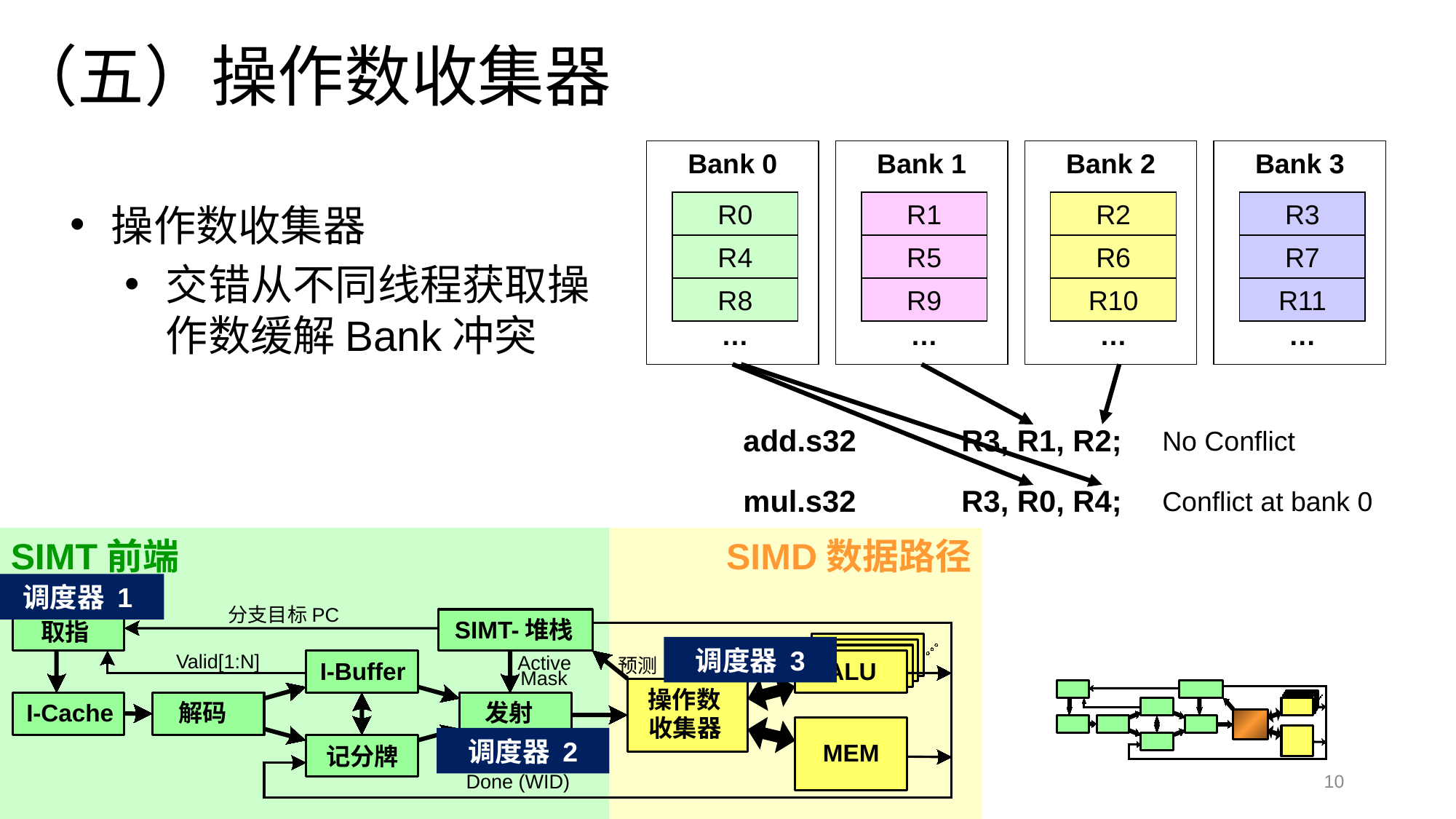

# （五）操作数收集器

Bank 0
Bank 1
Bank 2
Bank 3
R0
R1
R2
R3
操作数收集器
交错从不同线程获取操作数缓解Bank冲突
R4
R5
R6
R7
R8
R9
R10
R11
…
…
…
…

add.s32 	R3, R1, R2;
No Conflict

mul.s32 	R3, R0, R4;
Conflict at bank 0
SIMT前端
SIMD数据路径
调度器 1
分支目标PC

SIMT-堆栈
取指

ALU

ALU

Valid[1:N]
Active
ALU

预测
I-Buffer
ALU

Mask

操作数

I-Cache
解码
发射

收集器

MEM
记分牌

Done (WID)
调度器 3
调度器 2

10